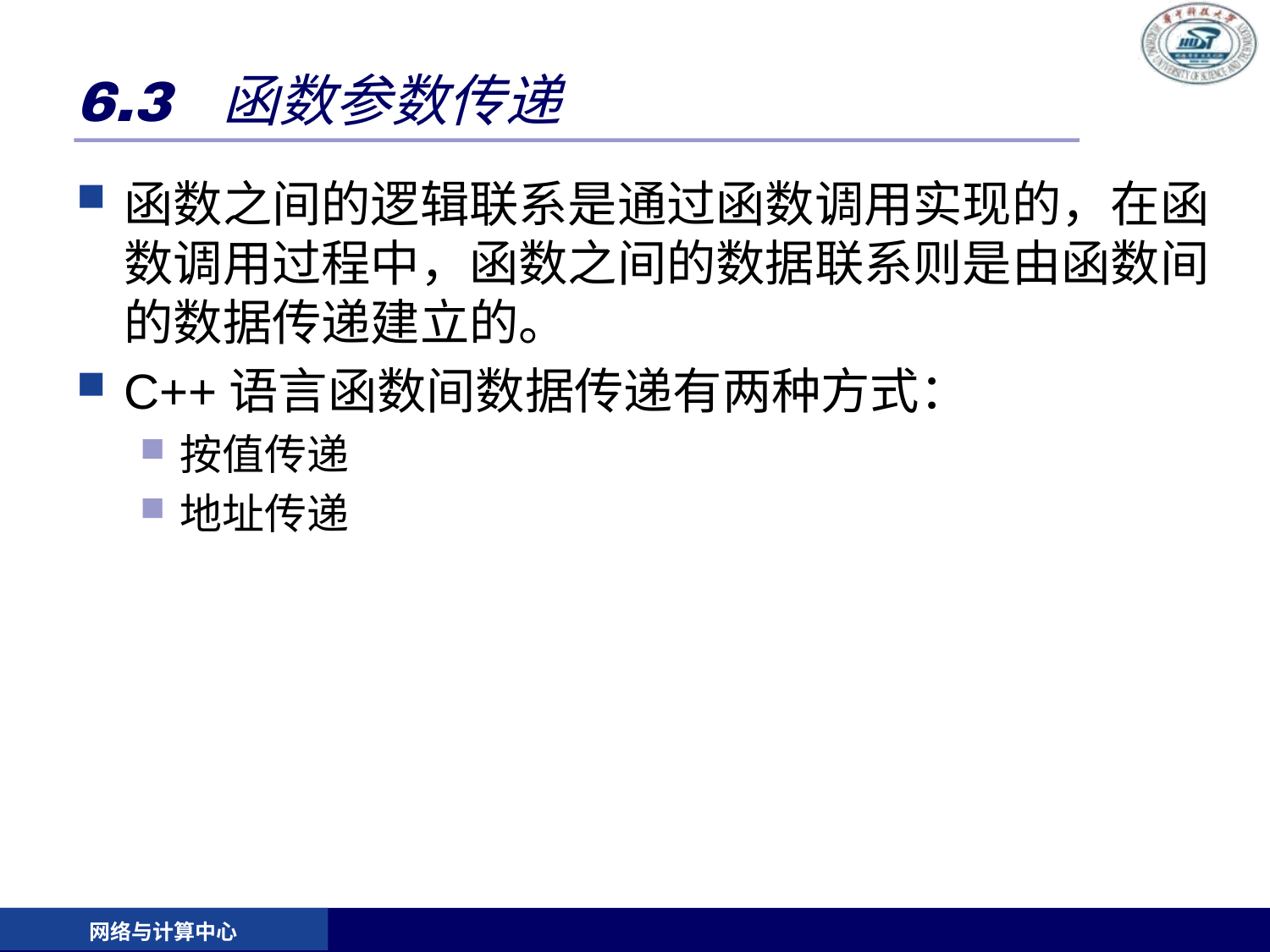

# 6.3  函数参数传递
函数之间的逻辑联系是通过函数调用实现的，在函数调用过程中，函数之间的数据联系则是由函数间的数据传递建立的。
C++语言函数间数据传递有两种方式：
按值传递
地址传递
网络与计算中心